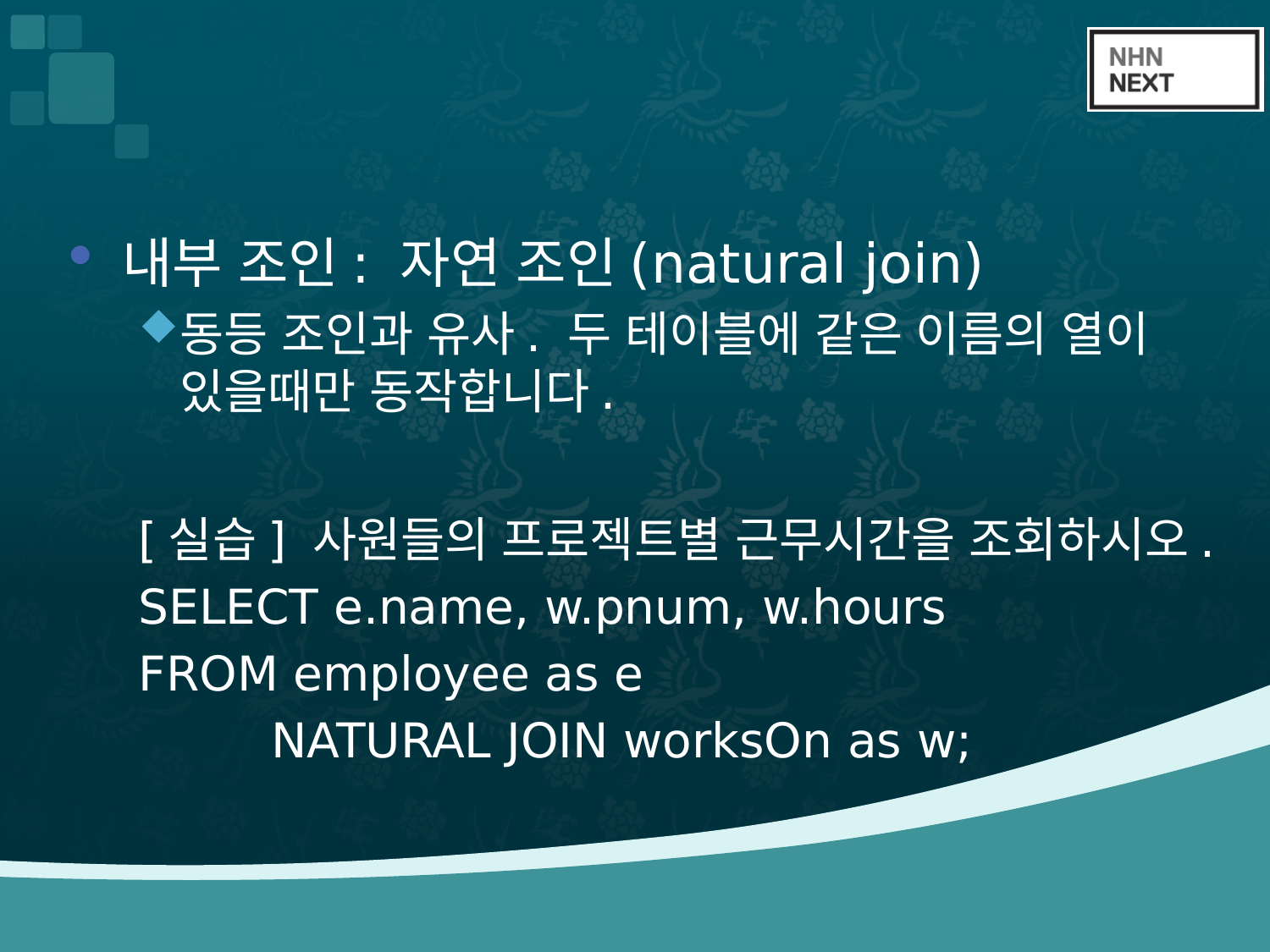

#
내부 조인: 자연 조인(natural join)
동등 조인과 유사. 두 테이블에 같은 이름의 열이 있을때만 동작합니다.

[실습] 사원들의 프로젝트별 근무시간을 조회하시오.
SELECT e.name, w.pnum, w.hours
FROM employee as e
		      NATURAL JOIN worksOn as w;